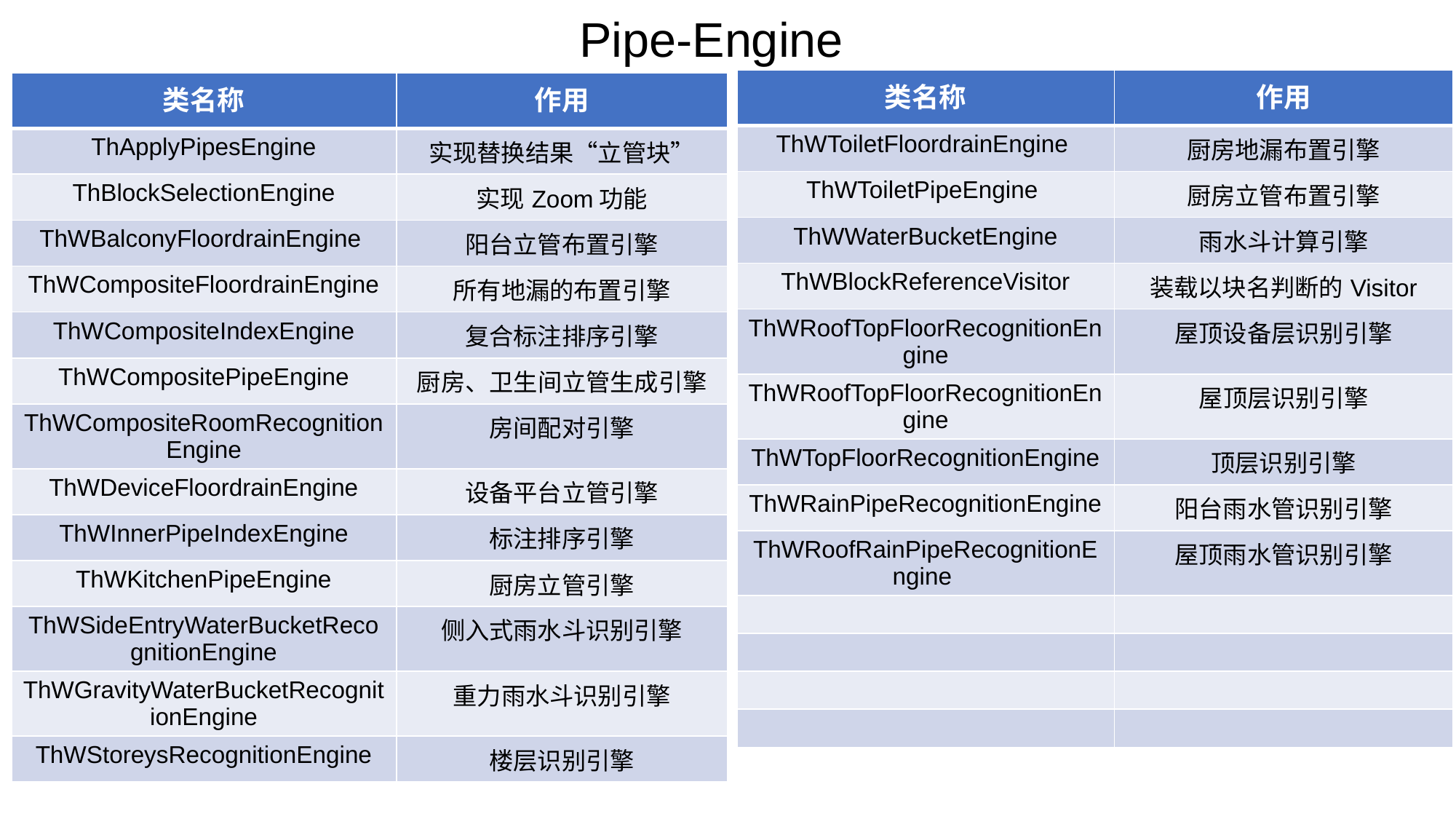

# Pipe-Engine
| 类名称 | 作用 |
| --- | --- |
| ThWToiletFloordrainEngine | 厨房地漏布置引擎 |
| ThWToiletPipeEngine | 厨房立管布置引擎 |
| ThWWaterBucketEngine | 雨水斗计算引擎 |
| ThWBlockReferenceVisitor | 装载以块名判断的Visitor |
| ThWRoofTopFloorRecognitionEngine | 屋顶设备层识别引擎 |
| ThWRoofTopFloorRecognitionEngine | 屋顶层识别引擎 |
| ThWTopFloorRecognitionEngine | 顶层识别引擎 |
| ThWRainPipeRecognitionEngine | 阳台雨水管识别引擎 |
| ThWRoofRainPipeRecognitionEngine | 屋顶雨水管识别引擎 |
|  |  |
|  |  |
|  |  |
|  |  |
| 类名称 | 作用 |
| --- | --- |
| ThApplyPipesEngine | 实现替换结果“立管块” |
| ThBlockSelectionEngine | 实现Zoom功能 |
| ThWBalconyFloordrainEngine | 阳台立管布置引擎 |
| ThWCompositeFloordrainEngine | 所有地漏的布置引擎 |
| ThWCompositeIndexEngine | 复合标注排序引擎 |
| ThWCompositePipeEngine | 厨房、卫生间立管生成引擎 |
| ThWCompositeRoomRecognitionEngine | 房间配对引擎 |
| ThWDeviceFloordrainEngine | 设备平台立管引擎 |
| ThWInnerPipeIndexEngine | 标注排序引擎 |
| ThWKitchenPipeEngine | 厨房立管引擎 |
| ThWSideEntryWaterBucketRecognitionEngine | 侧入式雨水斗识别引擎 |
| ThWGravityWaterBucketRecognitionEngine | 重力雨水斗识别引擎 |
| ThWStoreysRecognitionEngine | 楼层识别引擎 |